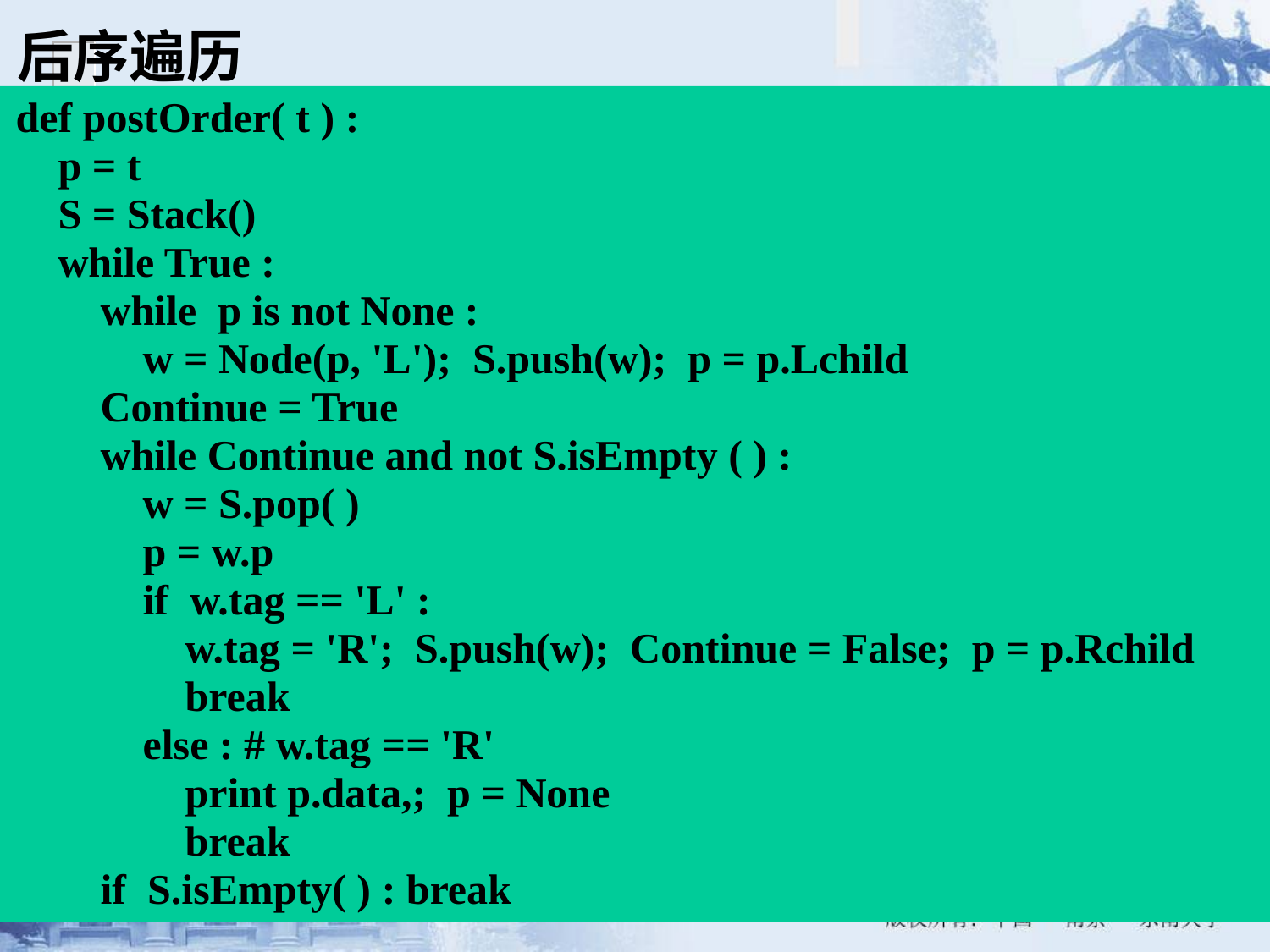

后序遍历
def postOrder( t ) :
    p = t
    S = Stack()
    while True :
        while  p is not None :
            w = Node(p, 'L');  S.push(w);  p = p.Lchild
        Continue = True
        while Continue and not S.isEmpty ( ) :
            w = S.pop( )
            p = w.p
            if  w.tag == 'L' :
                w.tag = 'R';  S.push(w);  Continue = False;  p = p.Rchild
                break
            else : # w.tag == 'R'
                print p.data,;  p = None
                break
        if  S.isEmpty( ) : break